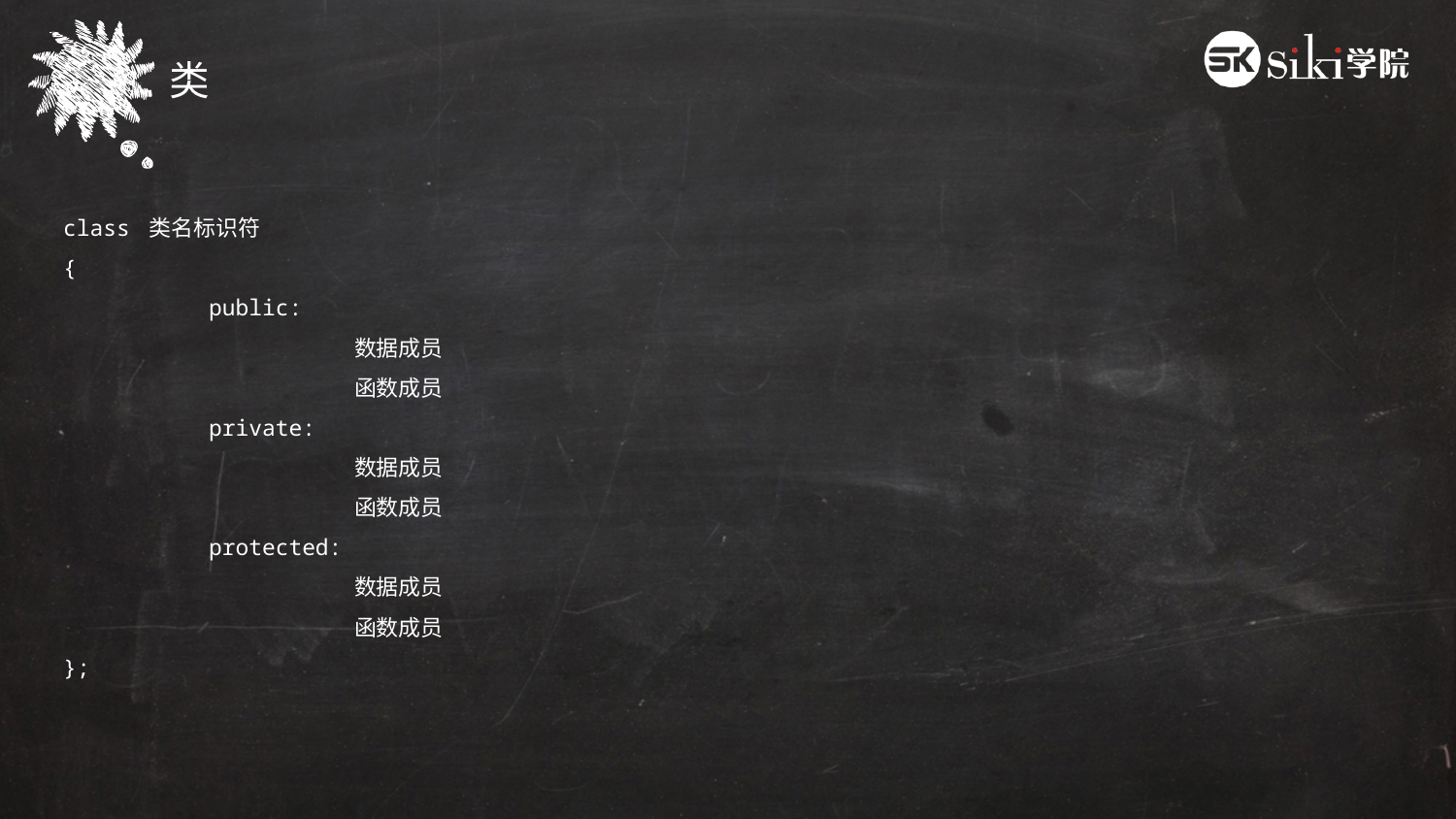

类
class 类名标识符
{
	public:
		数据成员
		函数成员
	private:
		数据成员
		函数成员
	protected:
		数据成员
		函数成员
};